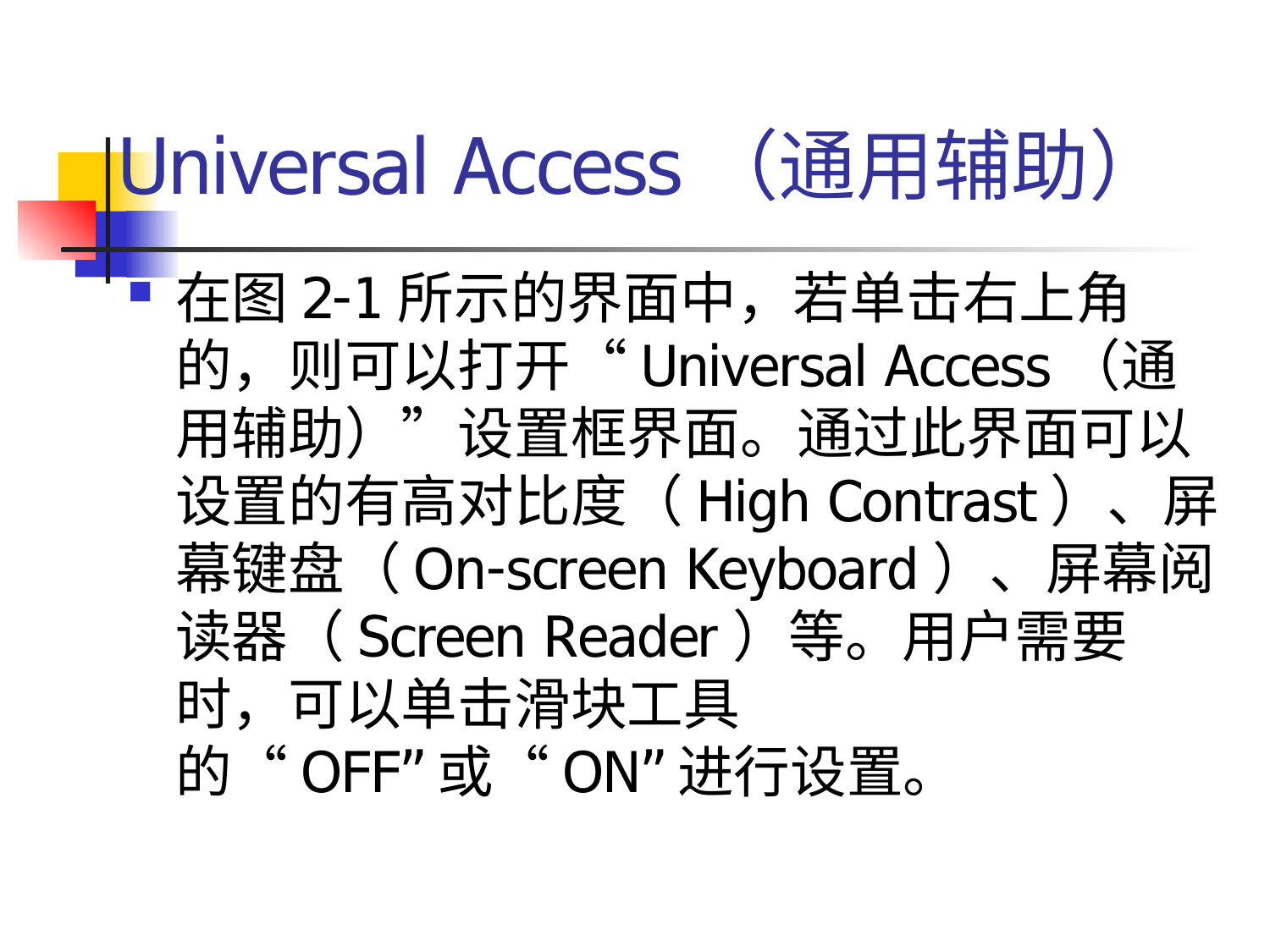

# Universal Access（通用辅助）
在图2-1所示的界面中，若单击右上角的，则可以打开“Universal Access（通用辅助）”设置框界面。通过此界面可以设置的有高对比度（High Contrast）、屏幕键盘（On-screen Keyboard）、屏幕阅读器（Screen Reader）等。用户需要时，可以单击滑块工具的“OFF”或“ON”进行设置。